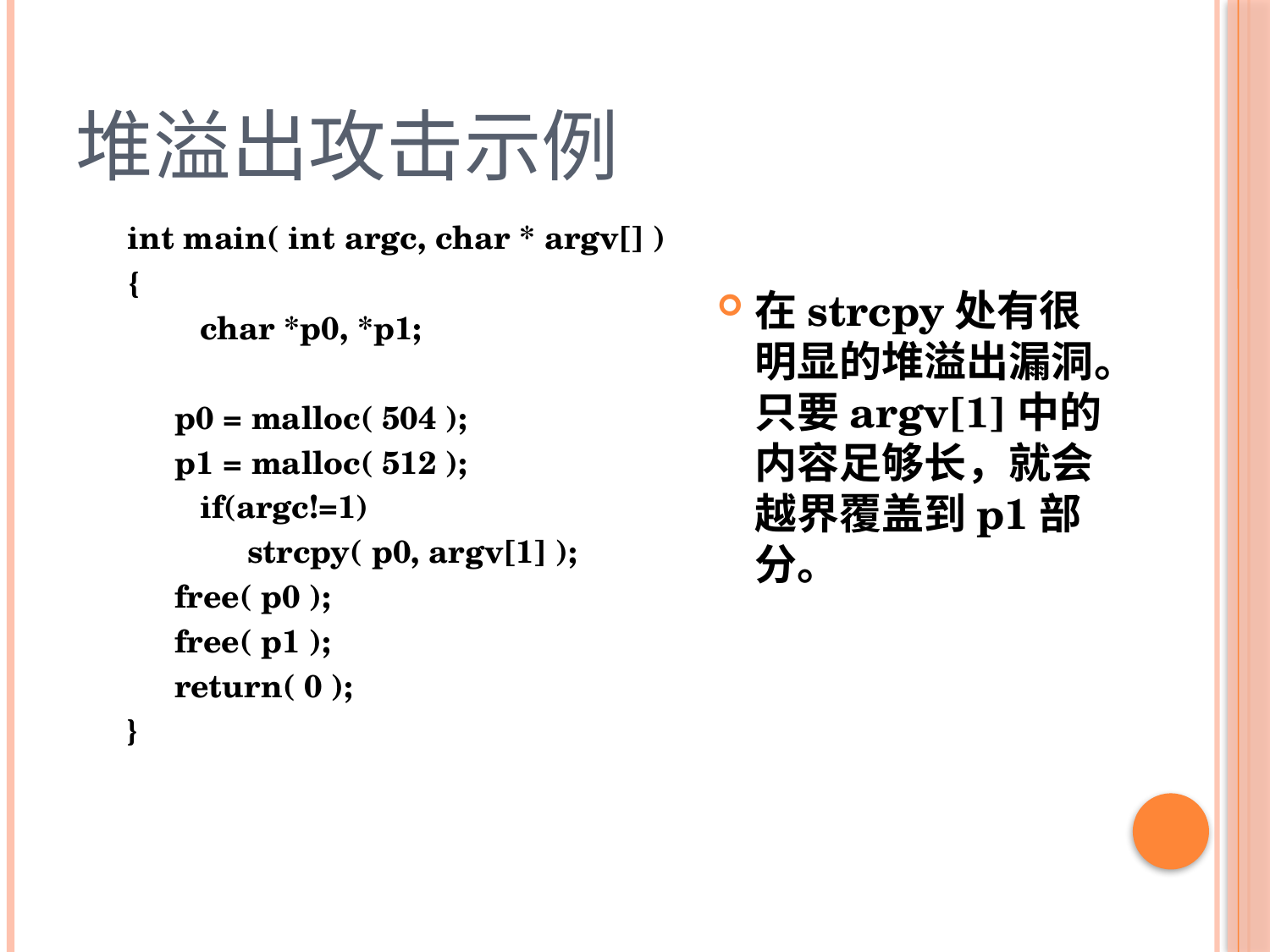

# 堆溢出攻击示例
int main( int argc, char * argv[] )
{
        char *p0, *p1;

	 p0 = malloc( 504 );
	 p1 = malloc( 512 );
        if(argc!=1)
	         strcpy( p0, argv[1] );
	 free( p0 );
	 free( p1 );
	 return( 0 );
}
在strcpy处有很明显的堆溢出漏洞。只要argv[1]中的内容足够长，就会越界覆盖到p1部分。
39